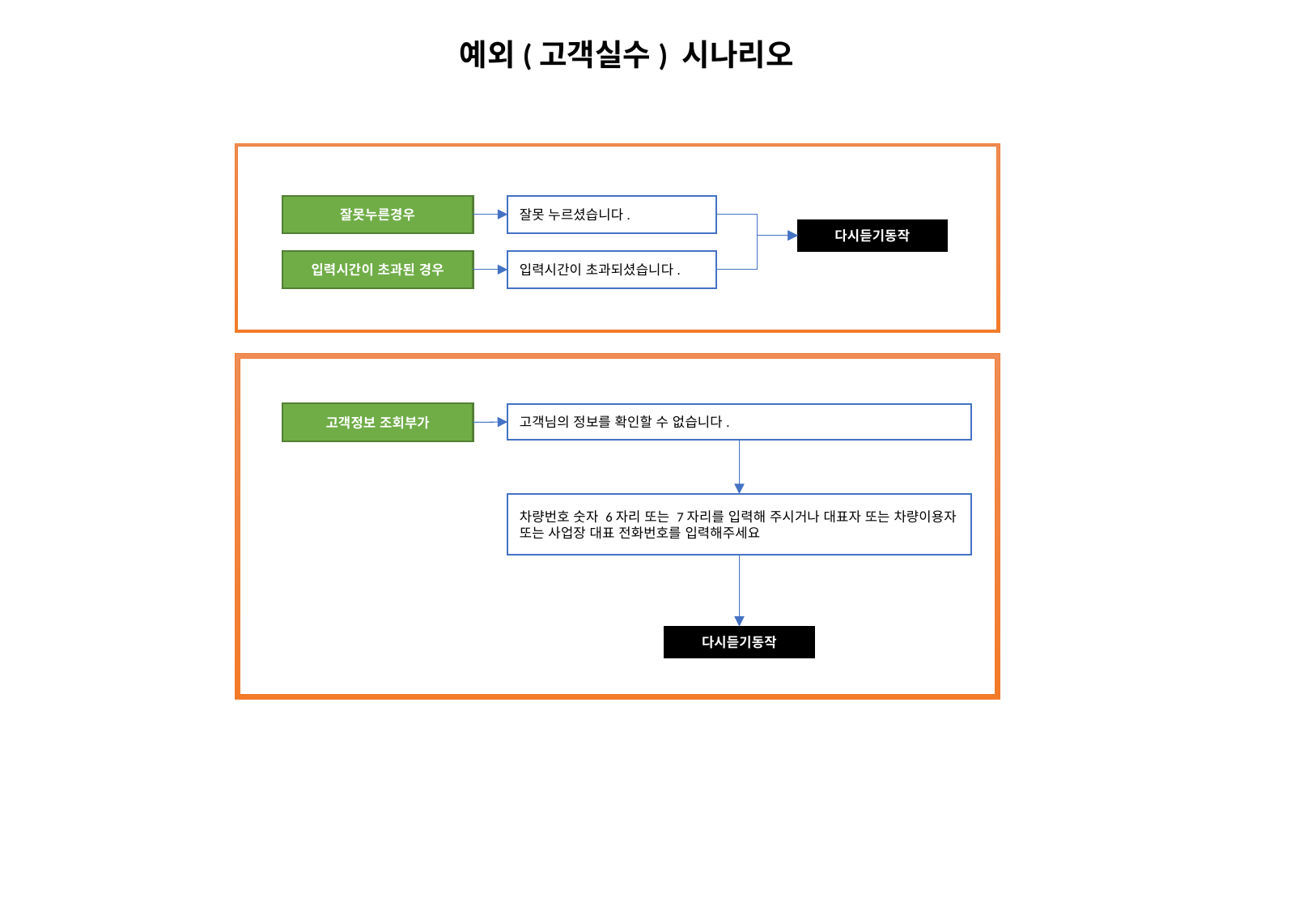

예외(고객실수) 시나리오

잘못누른경우
잘못 누르셨습니다.
다시듣기동작
입력시간이 초과된 경우
입력시간이 초과되셨습니다.

고객정보 조회부가
고객님의 정보를 확인할 수 없습니다.
차량번호 숫자 6자리 또는 7자리를 입력해 주시거나 대표자 또는 차량이용자 또는 사업장 대표 전화번호를 입력해주세요
다시듣기동작